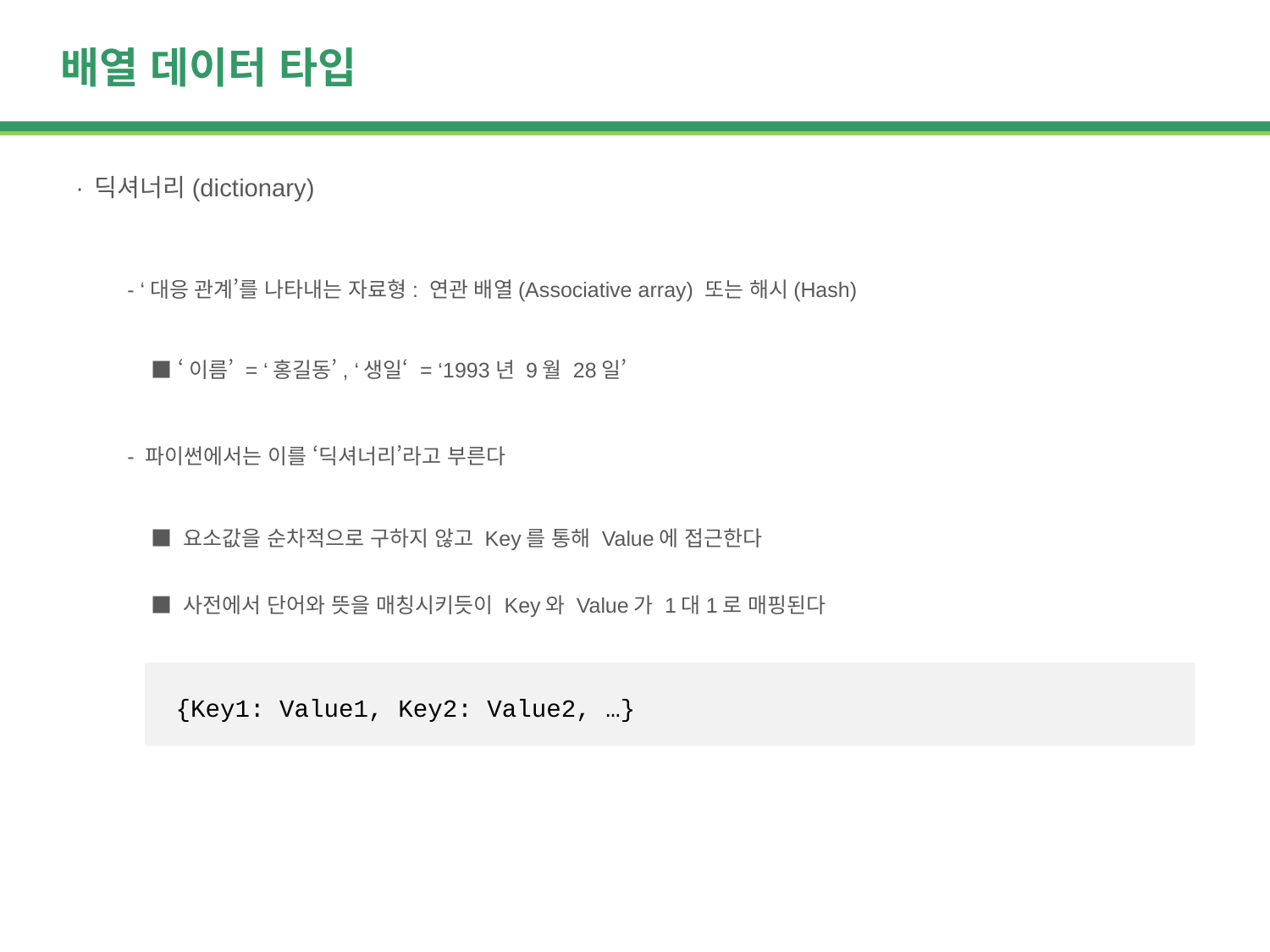

배열 데이터 타입

∙ 딕셔너리(dictionary)
- ‘대응 관계’를 나타내는 자료형: 연관 배열(Associative array) 또는 해시(Hash)
■ ‘이름’ = ‘홍길동’, ‘생일‘ = ‘1993년 9월 28일’
- 파이썬에서는 이를 ‘딕셔너리’라고 부른다
■ 요소값을 순차적으로 구하지 않고 Key를 통해 Value에 접근한다
■ 사전에서 단어와 뜻을 매칭시키듯이 Key와 Value가 1대1로 매핑된다

{Key1: Value1, Key2: Value2, …}